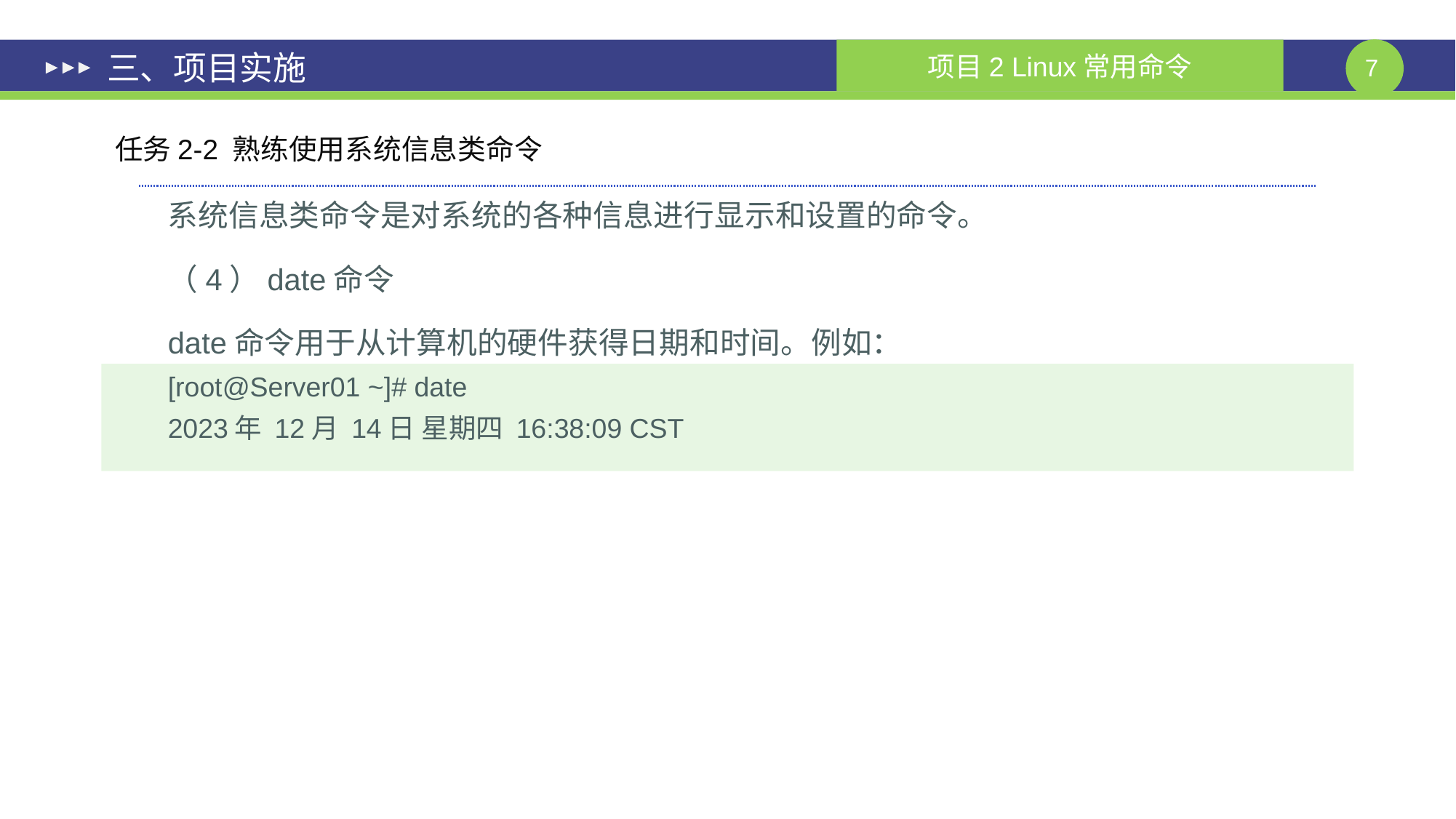

# 三、项目实施
任务2-2 熟练使用系统信息类命令
系统信息类命令是对系统的各种信息进行显示和设置的命令。
（4）date命令
date命令用于从计算机的硬件获得日期和时间。例如：
[root@Server01 ~]# date
2023年 12月 14日 星期四 16:38:09 CST